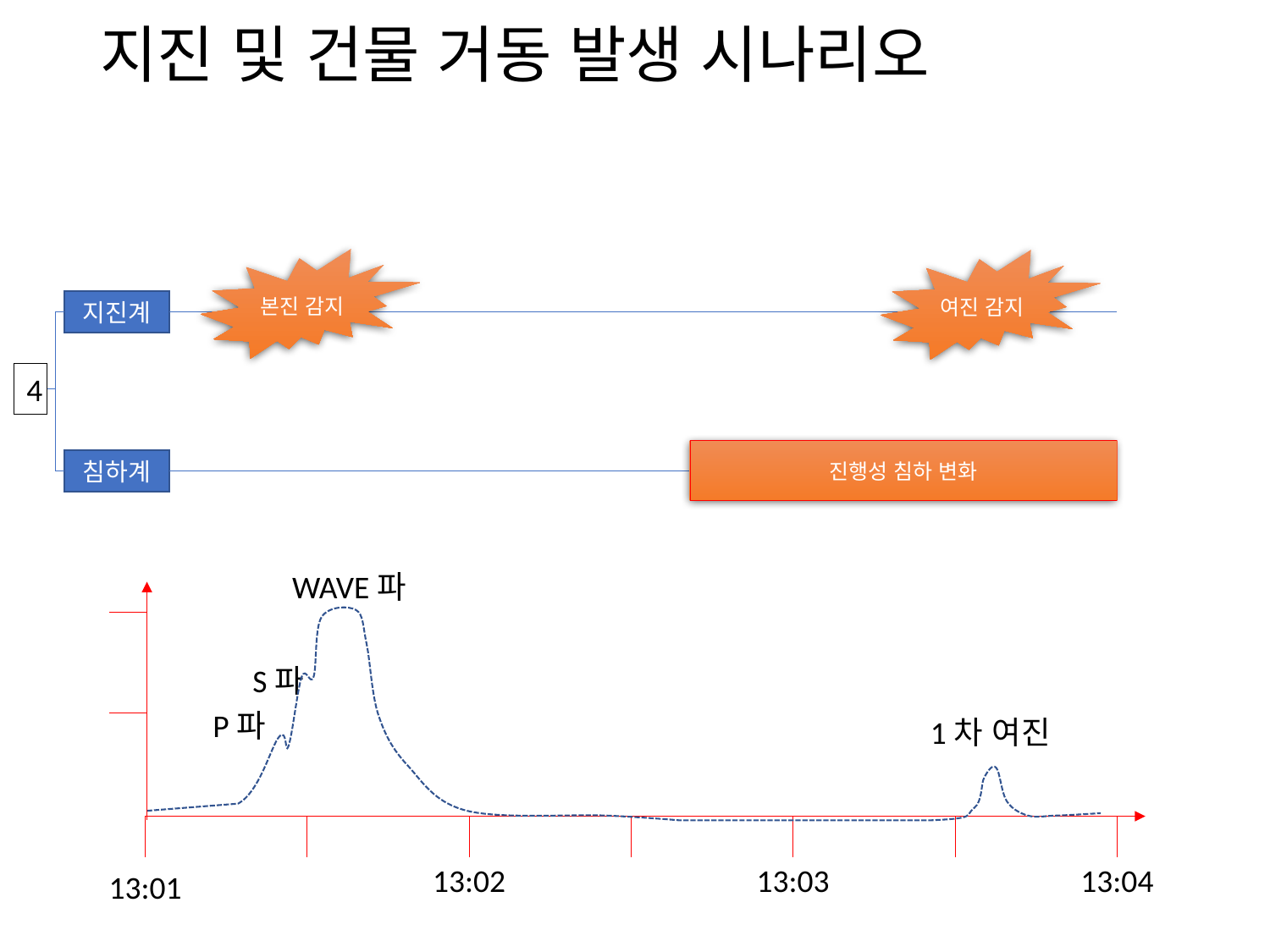

# 지진 및 건물 거동 발생 시나리오
본진 감지
여진 감지
지진계
4
진행성 침하 변화
침하계
WAVE파

S파
P파
1차 여진
13:02
13:03
13:04
13:01